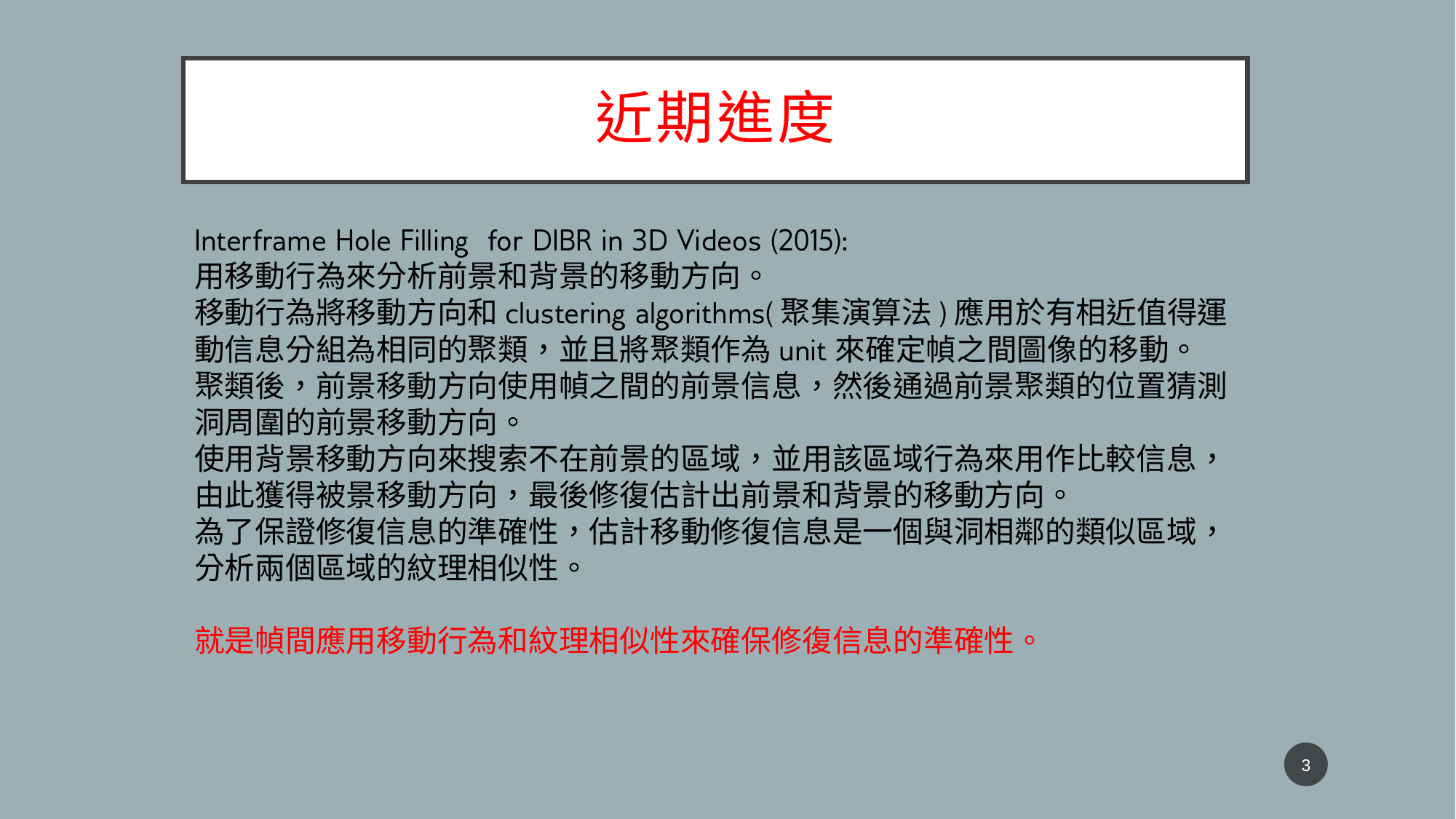

# 近期進度
Interframe Hole Filling  for DIBR in 3D Videos (2015):
用移動行為來分析前景和背景的移動方向。
移動行為將移動方向和clustering algorithms(聚集演算法)應用於有相近值得運動信息分組為相同的聚類，並且將聚類作為unit來確定幀之間圖像的移動。
聚類後，前景移動方向使用幀之間的前景信息，然後通過前景聚類的位置猜測洞周圍的前景移動方向。
使用背景移動方向來搜索不在前景的區域，並用該區域行為來用作比較信息，由此獲得被景移動方向，最後修復估計出前景和背景的移動方向。
為了保證修復信息的準確性，估計移動修復信息是一個與洞相鄰的類似區域，分析兩個區域的紋理相似性。
就是幀間應用移動行為和紋理相似性來確保修復信息的準確性。

3